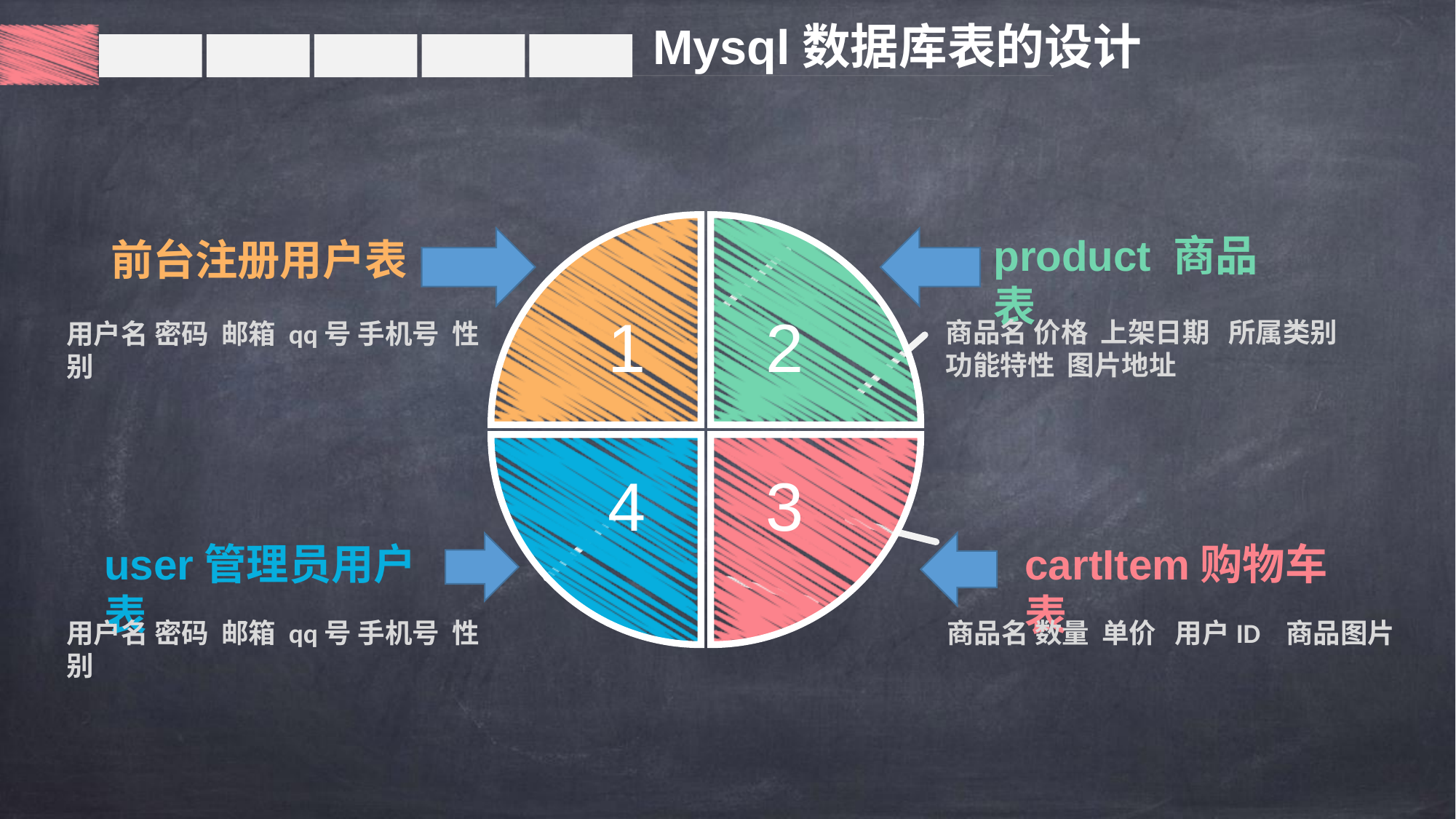

Mysql数据库表的设计

前台注册用户表
用户名 密码  邮箱 qq号 手机号  性别

1
2
3
4
product 商品表

商品名 价格  上架日期   所属类别  功能特性  图片地址

user管理员用户表
cartItem购物车表

用户名 密码  邮箱 qq号 手机号  性别
商品名 数量  单价   用户ID   商品图片